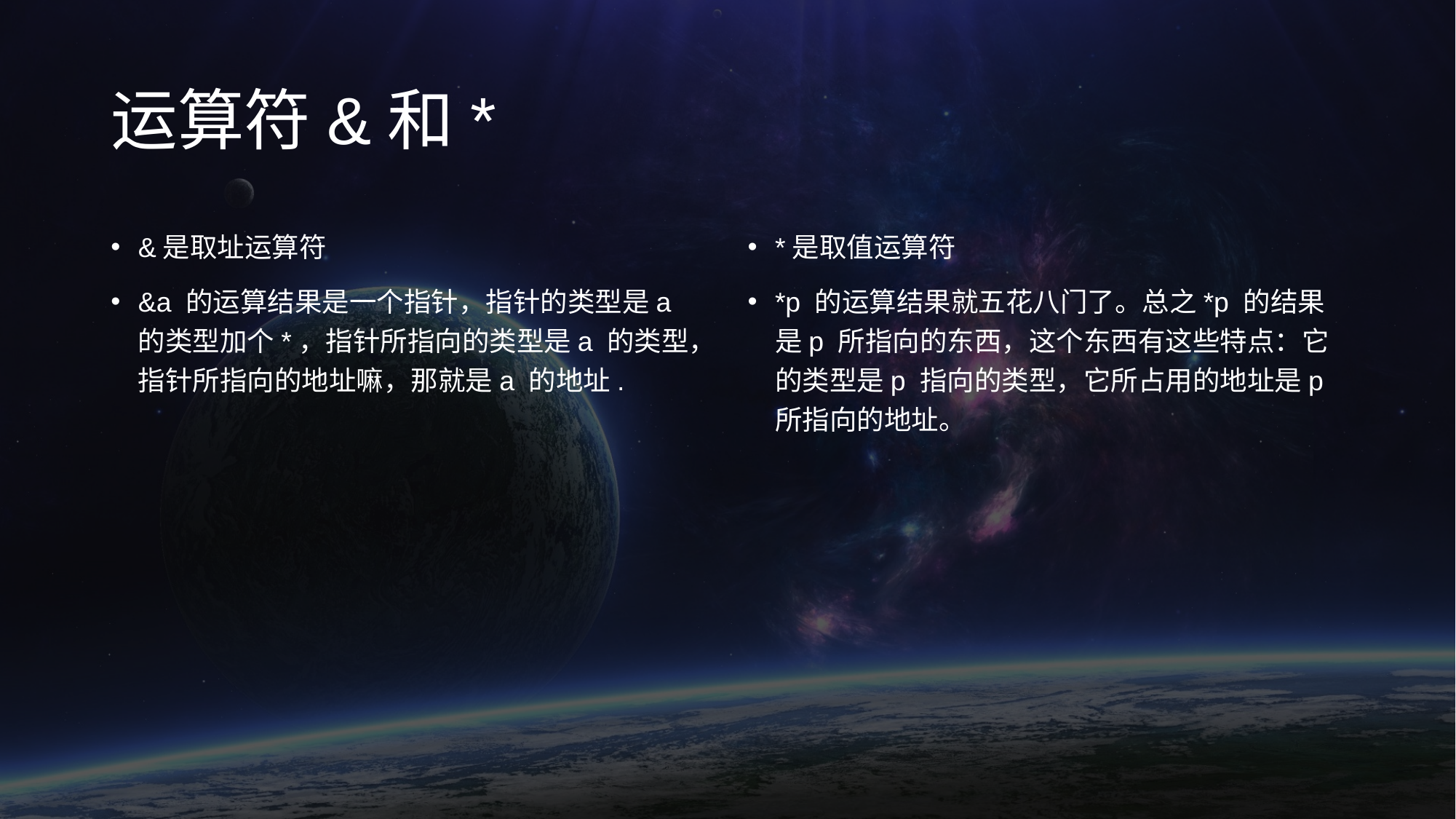

# 运算符&和*
&是取址运算符
&a 的运算结果是一个指针，指针的类型是a 的类型加个*，指针所指向的类型是a 的类型，指针所指向的地址嘛，那就是a 的地址.
*是取值运算符
*p 的运算结果就五花八门了。总之*p 的结果是p 所指向的东西，这个东西有这些特点：它的类型是p 指向的类型，它所占用的地址是p所指向的地址。